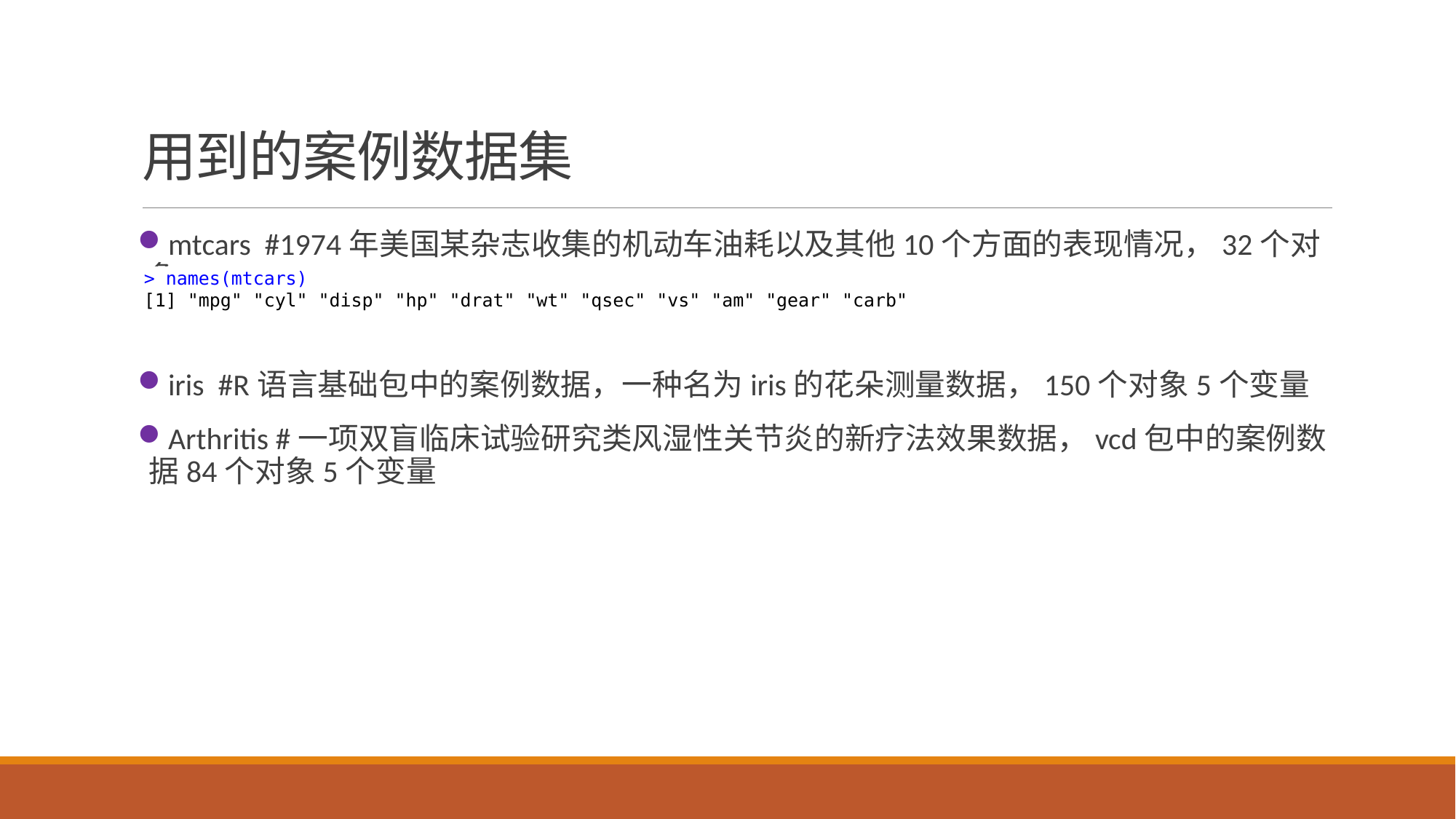

# 用到的案例数据集
mtcars  #1974年美国某杂志收集的机动车油耗以及其他10个方面的表现情况，32个对象

iris  #R语言基础包中的案例数据，一种名为iris的花朵测量数据，150个对象5个变量
Arthritis #一项双盲临床试验研究类风湿性关节炎的新疗法效果数据，vcd包中的案例数据84个对象5个变量
> names(mtcars)
[1] "mpg" "cyl" "disp" "hp" "drat" "wt" "qsec" "vs" "am" "gear" "carb"